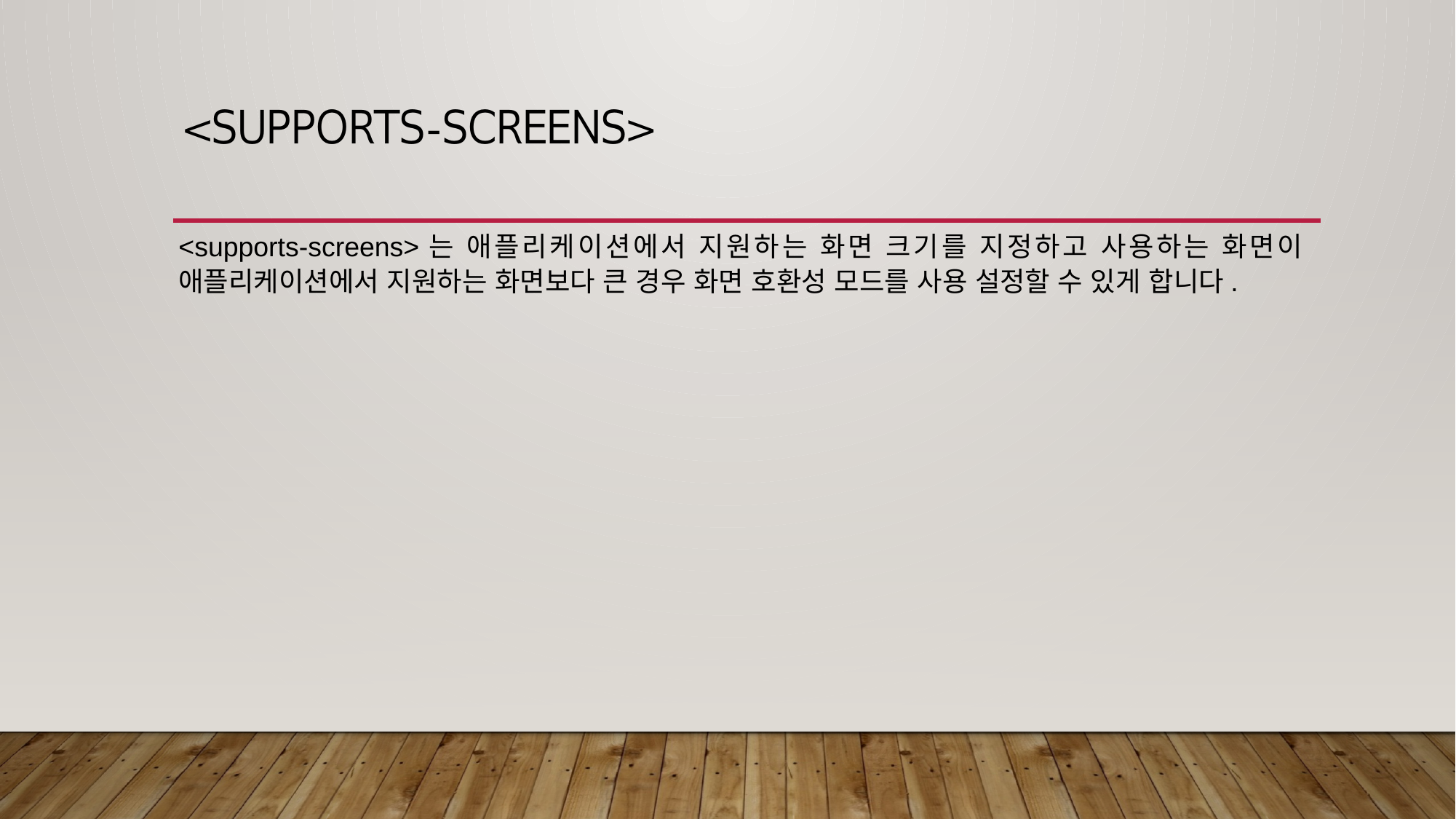

# <supports-screens>
<supports-screens>는 애플리케이션에서 지원하는 화면 크기를 지정하고 사용하는 화면이 애플리케이션에서 지원하는 화면보다 큰 경우 화면 호환성 모드를 사용 설정할 수 있게 합니다.